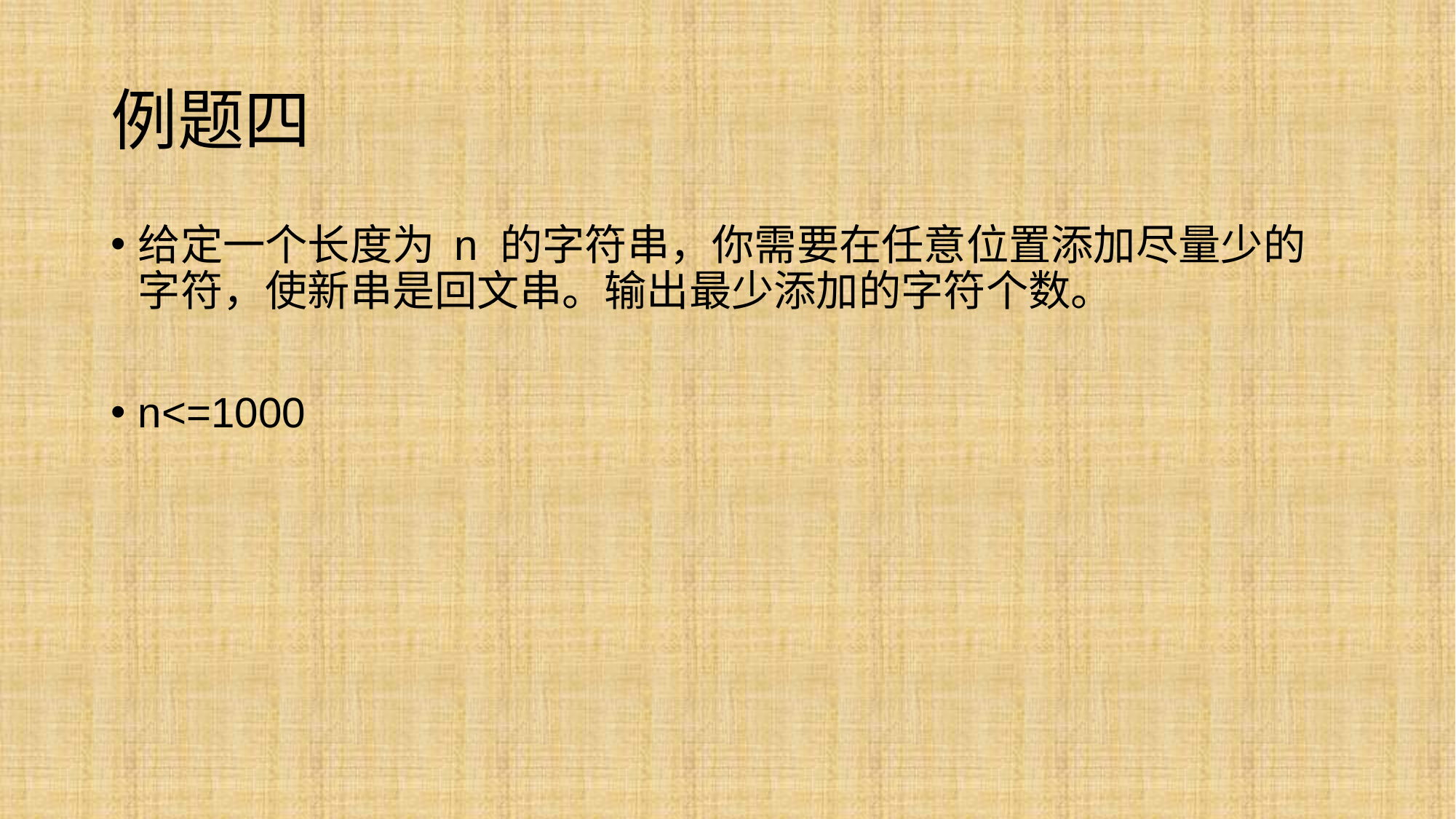

# 例题四
给定一个长度为 n 的字符串，你需要在任意位置添加尽量少的字符，使新串是回文串。输出最少添加的字符个数。

n<=1000